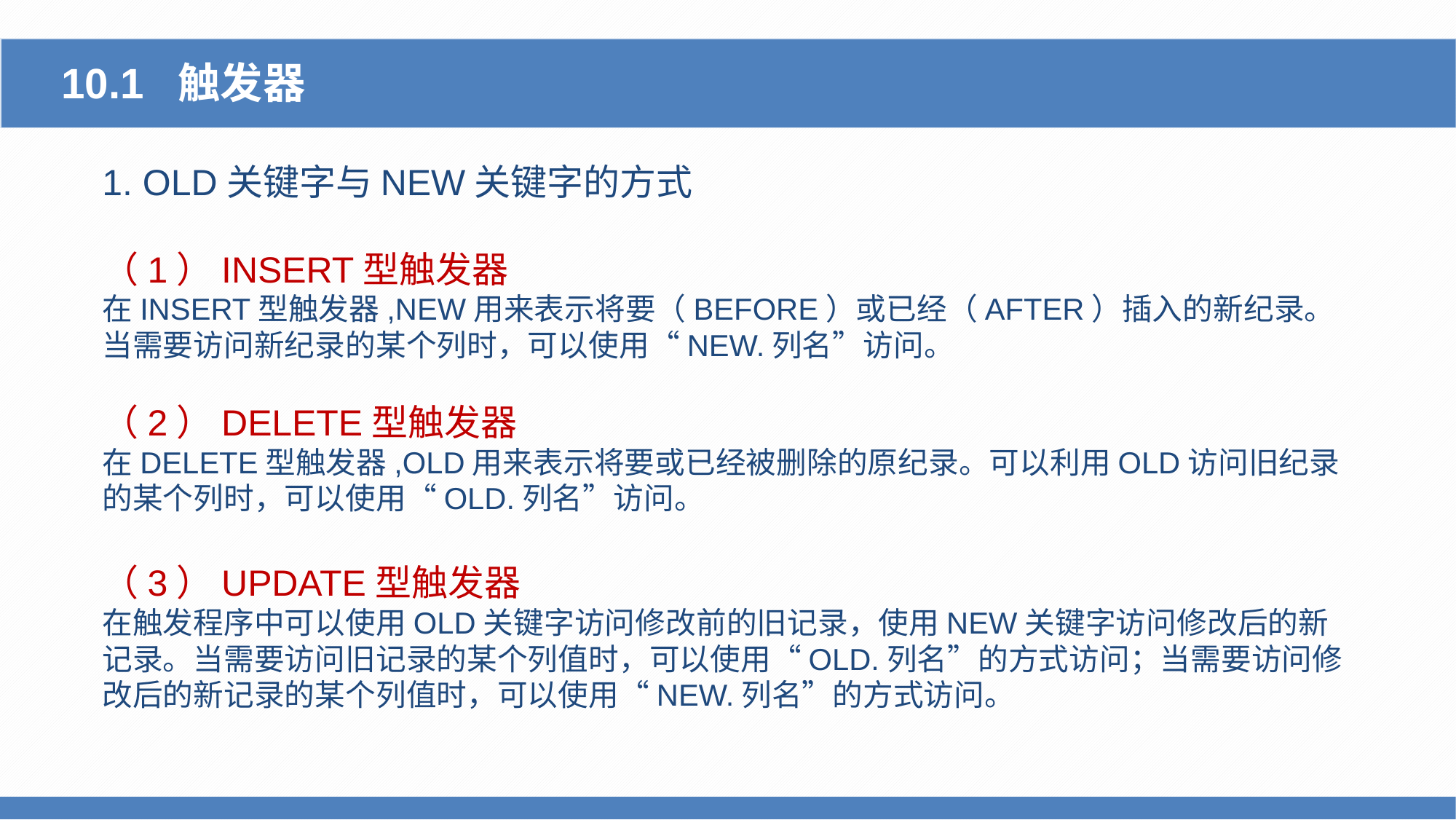

10.1  触发器
1. OLD关键字与NEW关键字的方式

（1）INSERT型触发器
在INSERT型触发器,NEW用来表示将要（BEFORE）或已经（AFTER）插入的新纪录。当需要访问新纪录的某个列时，可以使用“NEW.列名”访问。

（2）DELETE型触发器
在DELETE型触发器,OLD用来表示将要或已经被删除的原纪录。可以利用OLD访问旧纪录的某个列时，可以使用“OLD.列名”访问。

（3）UPDATE型触发器
在触发程序中可以使用OLD关键字访问修改前的旧记录，使用NEW关键字访问修改后的新记录。当需要访问旧记录的某个列值时，可以使用“OLD.列名”的方式访问；当需要访问修改后的新记录的某个列值时，可以使用“NEW.列名”的方式访问。